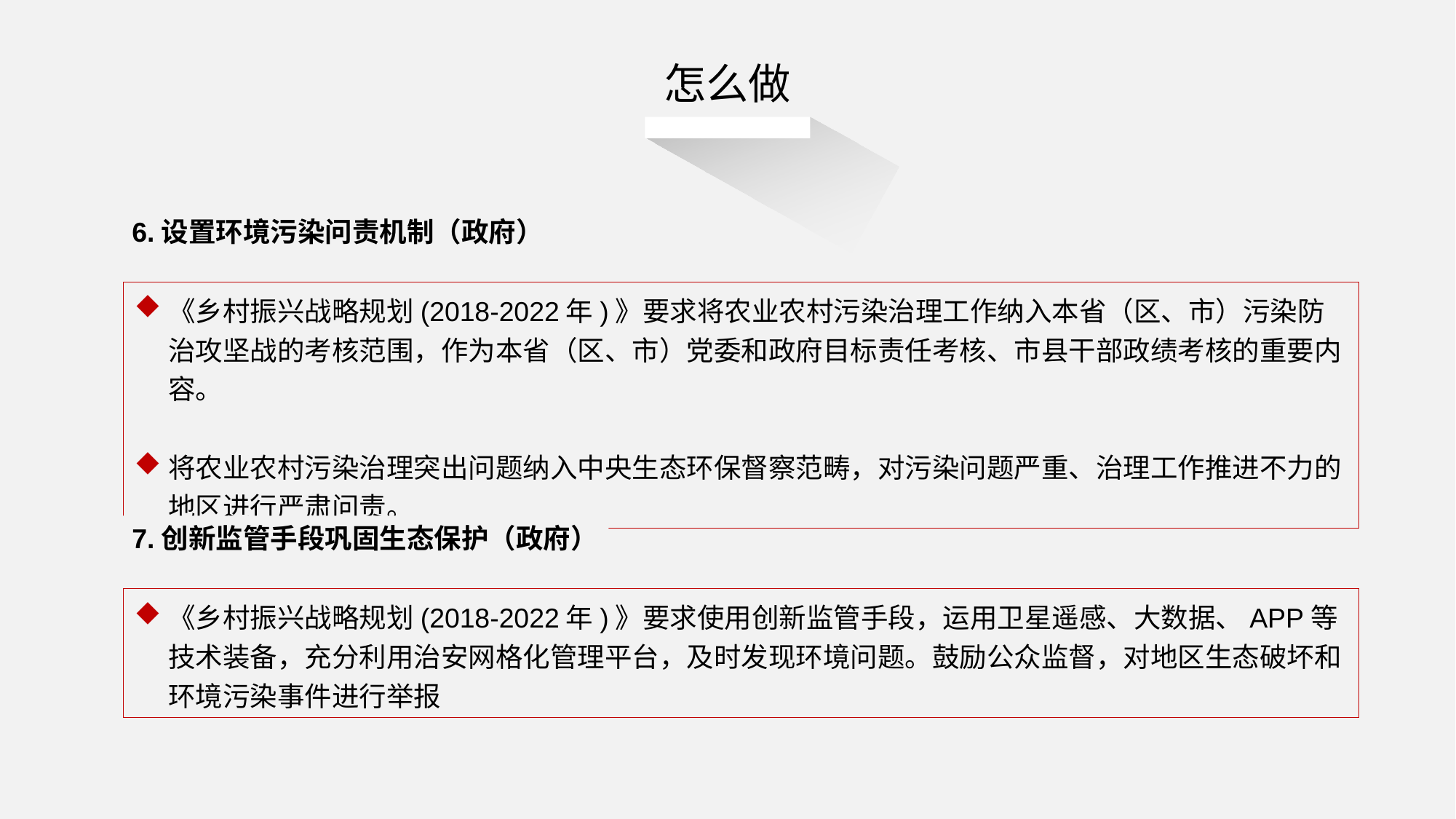

怎么做

6.设置环境污染问责机制（政府）
《乡村振兴战略规划(2018-2022年)》要求将农业农村污染治理工作纳入本省（区、市）污染防治攻坚战的考核范围，作为本省（区、市）党委和政府目标责任考核、市县干部政绩考核的重要内容。

将农业农村污染治理突出问题纳入中央生态环保督察范畴，对污染问题严重、治理工作推进不力的地区进行严肃问责。
7.创新监管手段巩固生态保护（政府）
《乡村振兴战略规划(2018-2022年)》要求使用创新监管手段，运用卫星遥感、大数据、APP等技术装备，充分利用治安网格化管理平台，及时发现环境问题。鼓励公众监督，对地区生态破坏和环境污染事件进行举报